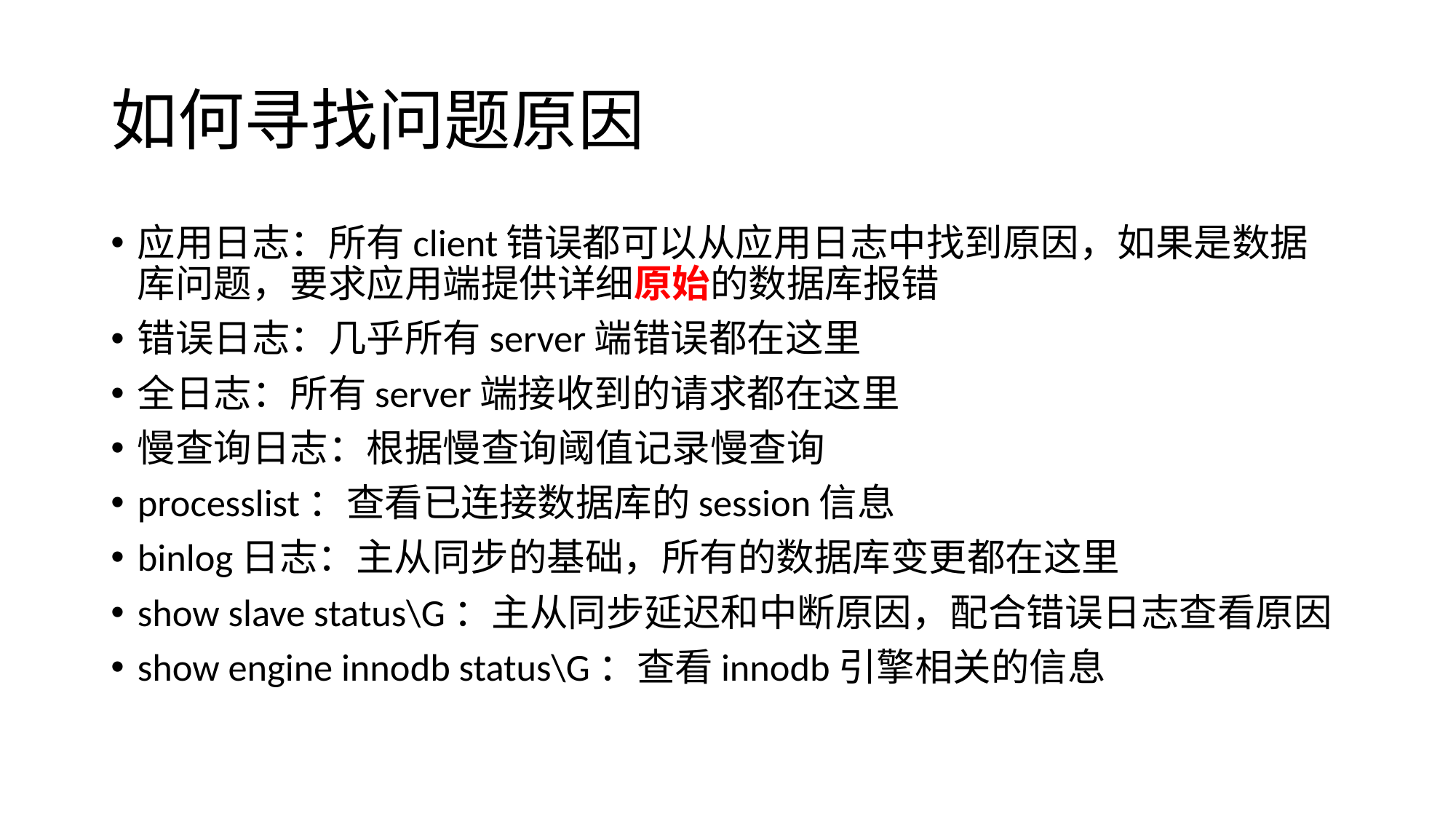

# 如何寻找问题原因
应用日志：所有client错误都可以从应用日志中找到原因，如果是数据库问题，要求应用端提供详细原始的数据库报错
错误日志：几乎所有server端错误都在这里
全日志：所有server端接收到的请求都在这里
慢查询日志：根据慢查询阈值记录慢查询
processlist：查看已连接数据库的session信息
binlog日志：主从同步的基础，所有的数据库变更都在这里
show slave status\G：主从同步延迟和中断原因，配合错误日志查看原因
show engine innodb status\G：查看innodb引擎相关的信息